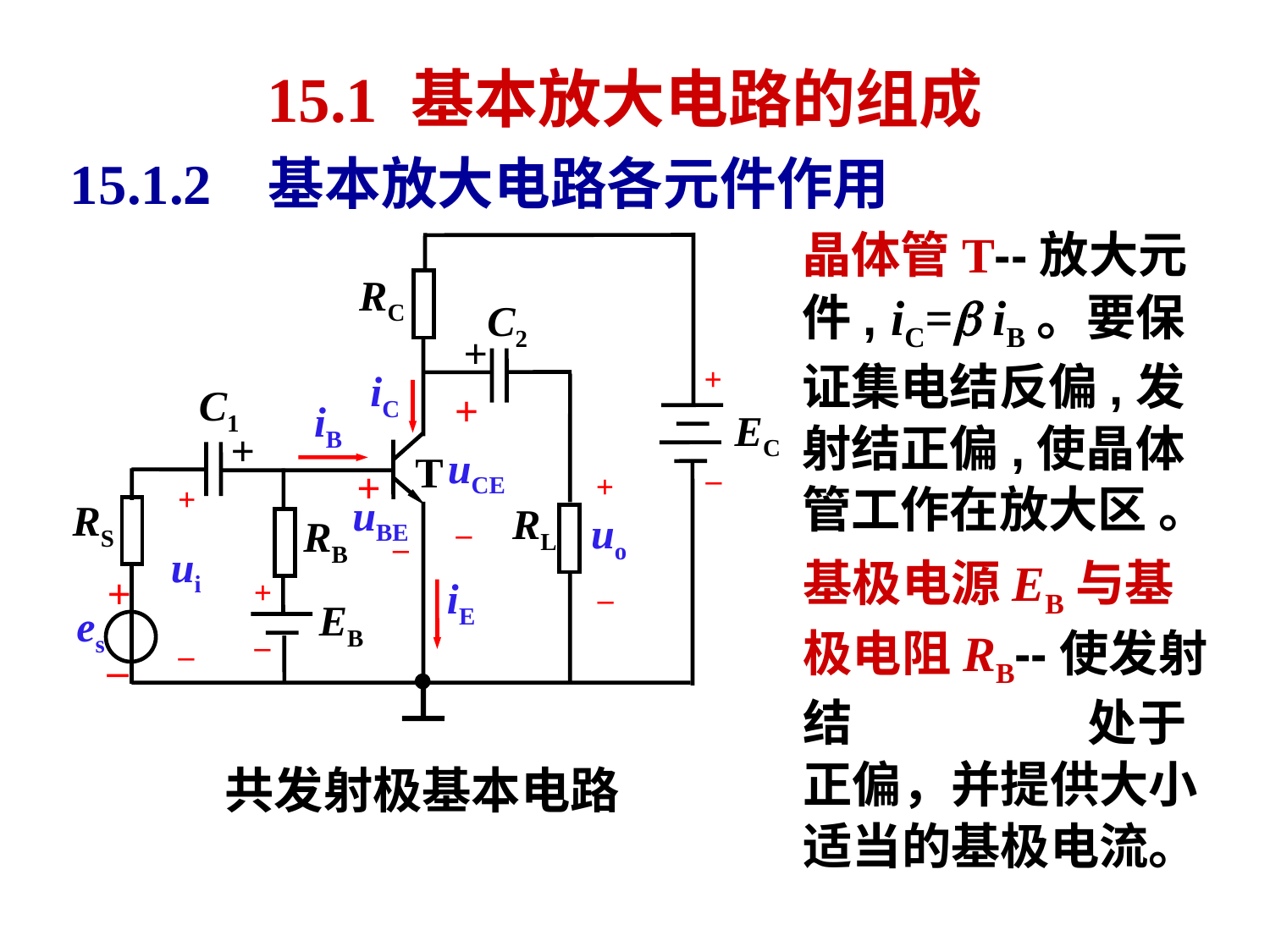

# 15.1 基本放大电路的组成
15.1.2   基本放大电路各元件作用
晶体管T--放大元件, iC=β iB。要保证集电结反偏,发射结正偏,使晶体管工作在放大区 。

RC

C2
+

+
iC

C1
+

iB
EC

+

uCE
T

–
+

+

+

uBE
RS
RL

uo

RB
–

–
ui
+

+
iE

–

EB

es

–
–
–

基极电源EB与基极电阻RB--使发射结                     处于正偏，并提供大小适当的基极电流。
共发射极基本电路